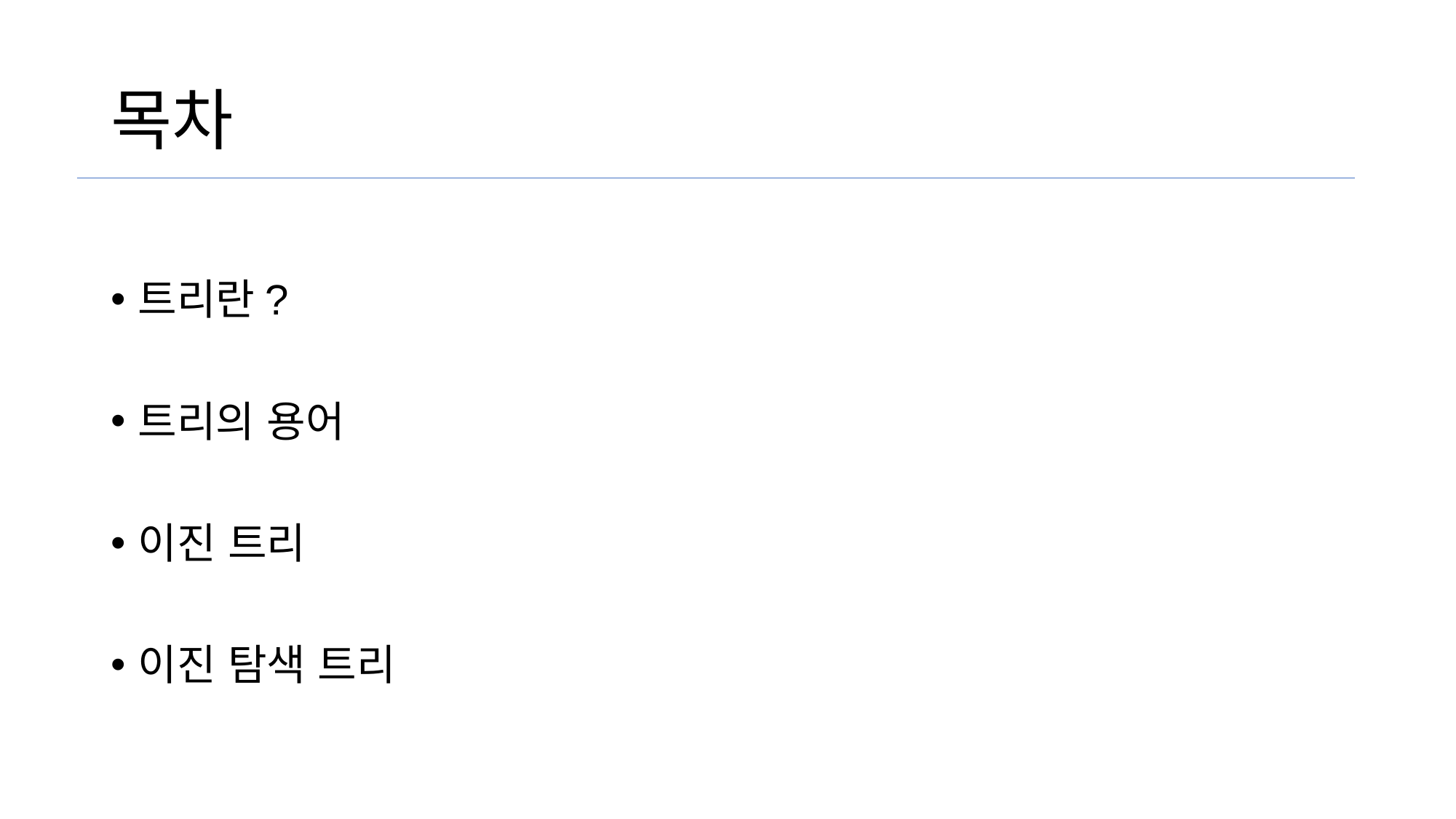

# 목차
트리란?

트리의 용어

이진 트리

이진 탐색 트리